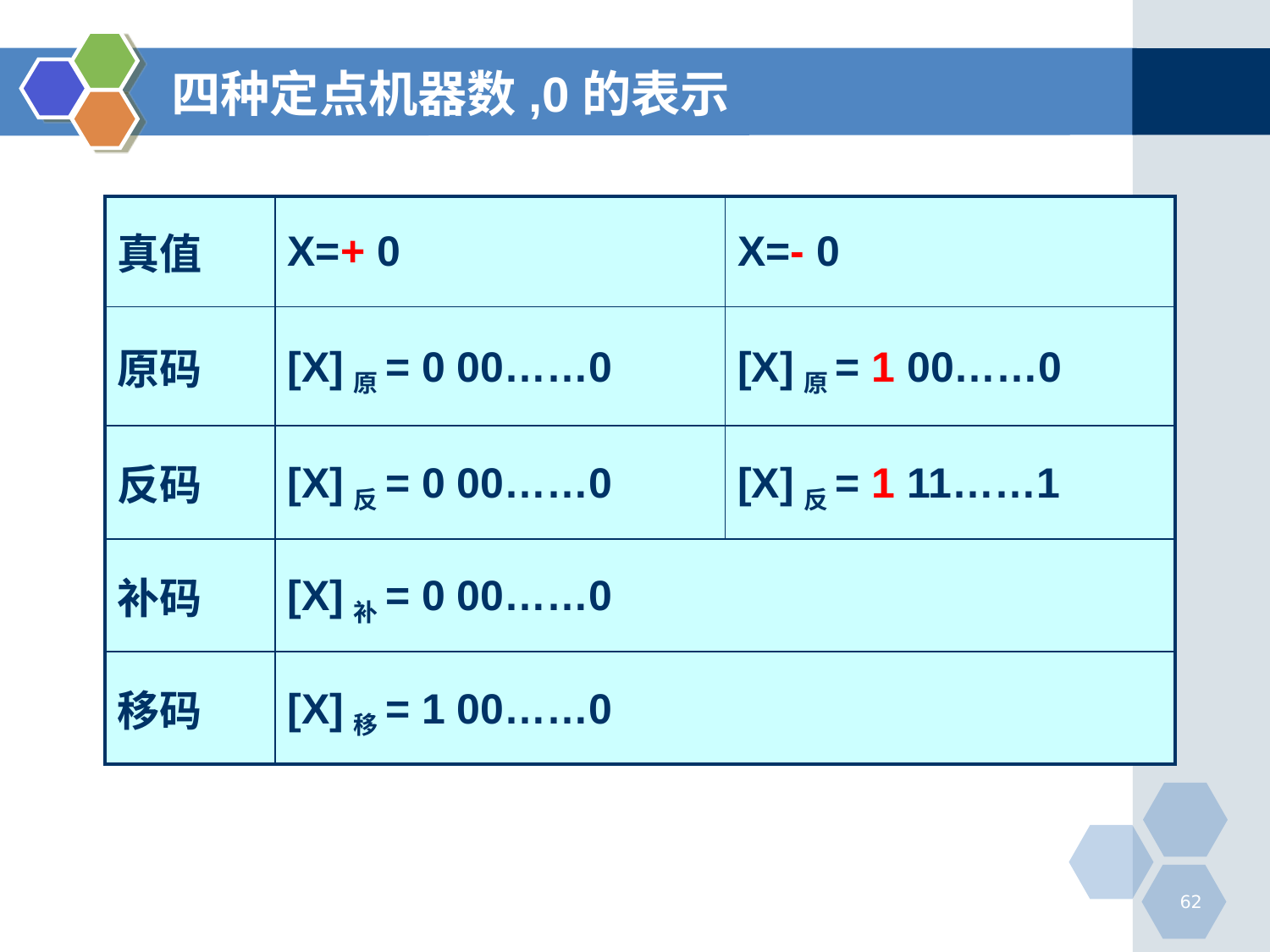

# 四种定点机器数,0的表示
| 真值 | X=+ 0 | X=- 0 |
| --- | --- | --- |
| 原码 | [X]原= 0 00……0 | [X]原= 1 00……0 |
| 反码 | [X]反= 0 00……0 | [X]反= 1 11……1 |
| 补码 | [X]补= 0 00……0 |  |
| 移码 | [X]移= 1 00……0 |  |
62